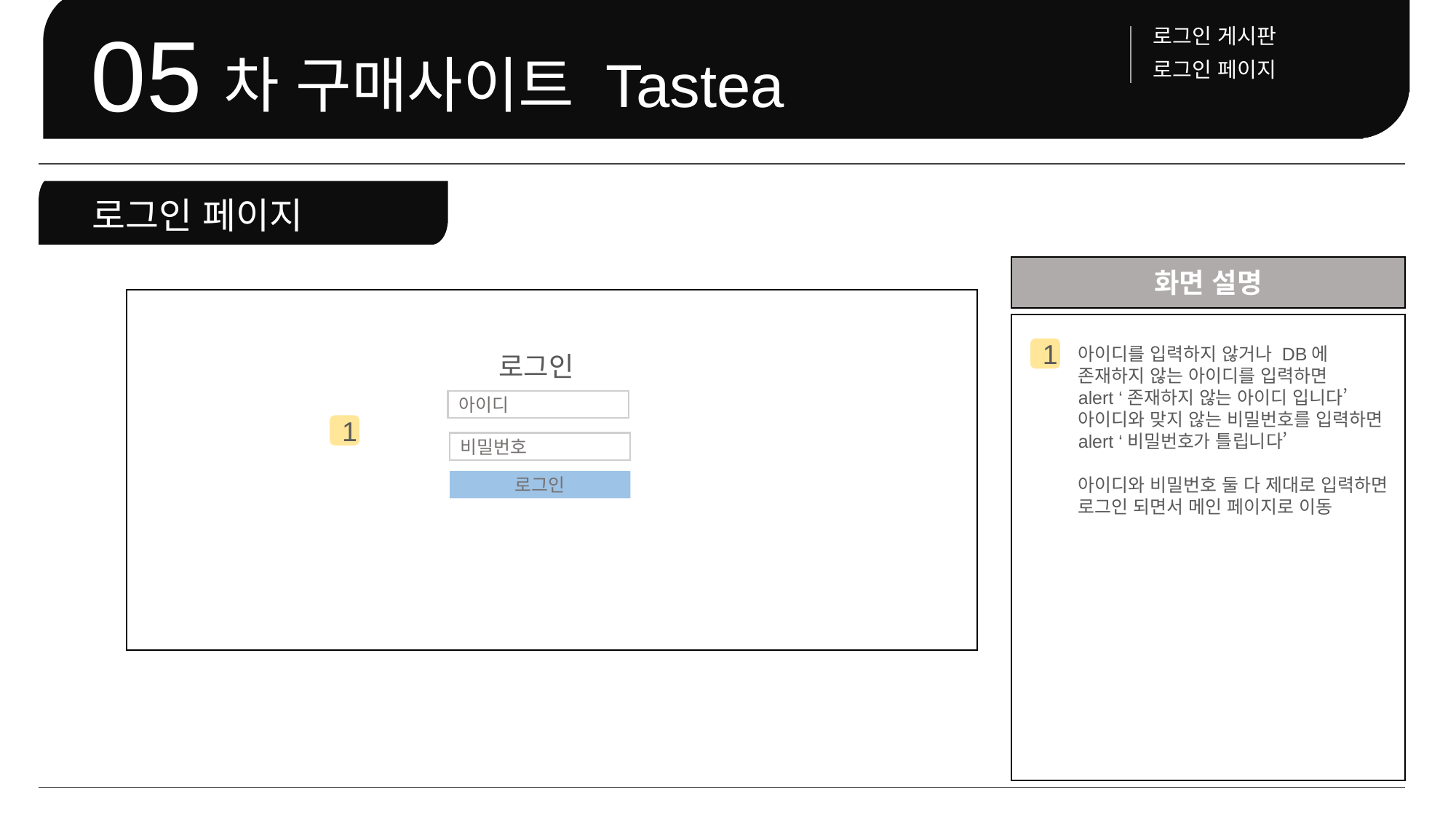

로그인 게시판
05
차 구매사이트 Tastea
로그인 페이지

로그인 페이지
화면 설명

아이디를 입력하지 않거나 DB에 존재하지 않는 아이디를 입력하면
alert ‘존재하지 않는 아이디 입니다’
아이디와 맞지 않는 비밀번호를 입력하면 alert ‘비밀번호가 틀립니다’

아이디와 비밀번호 둘 다 제대로 입력하면 로그인 되면서 메인 페이지로 이동
1
로그인
아이디
1
비밀번호
로그인